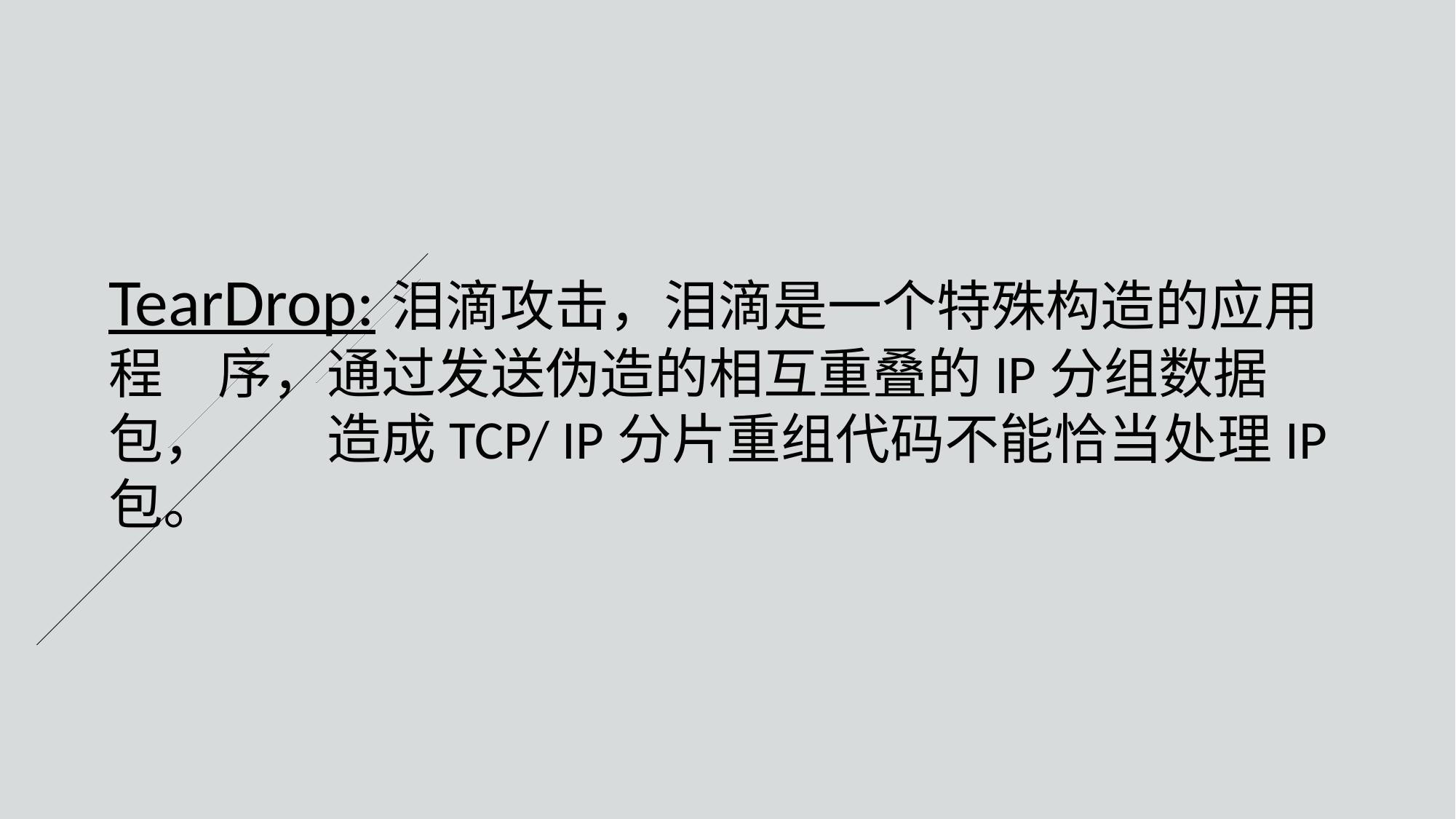

TearDrop:泪滴攻击，泪滴是一个特殊构造的应用程	序，通过发送伪造的相互重叠的IP分组数据包，	造成TCP/ IP分片重组代码不能恰当处理IP包。